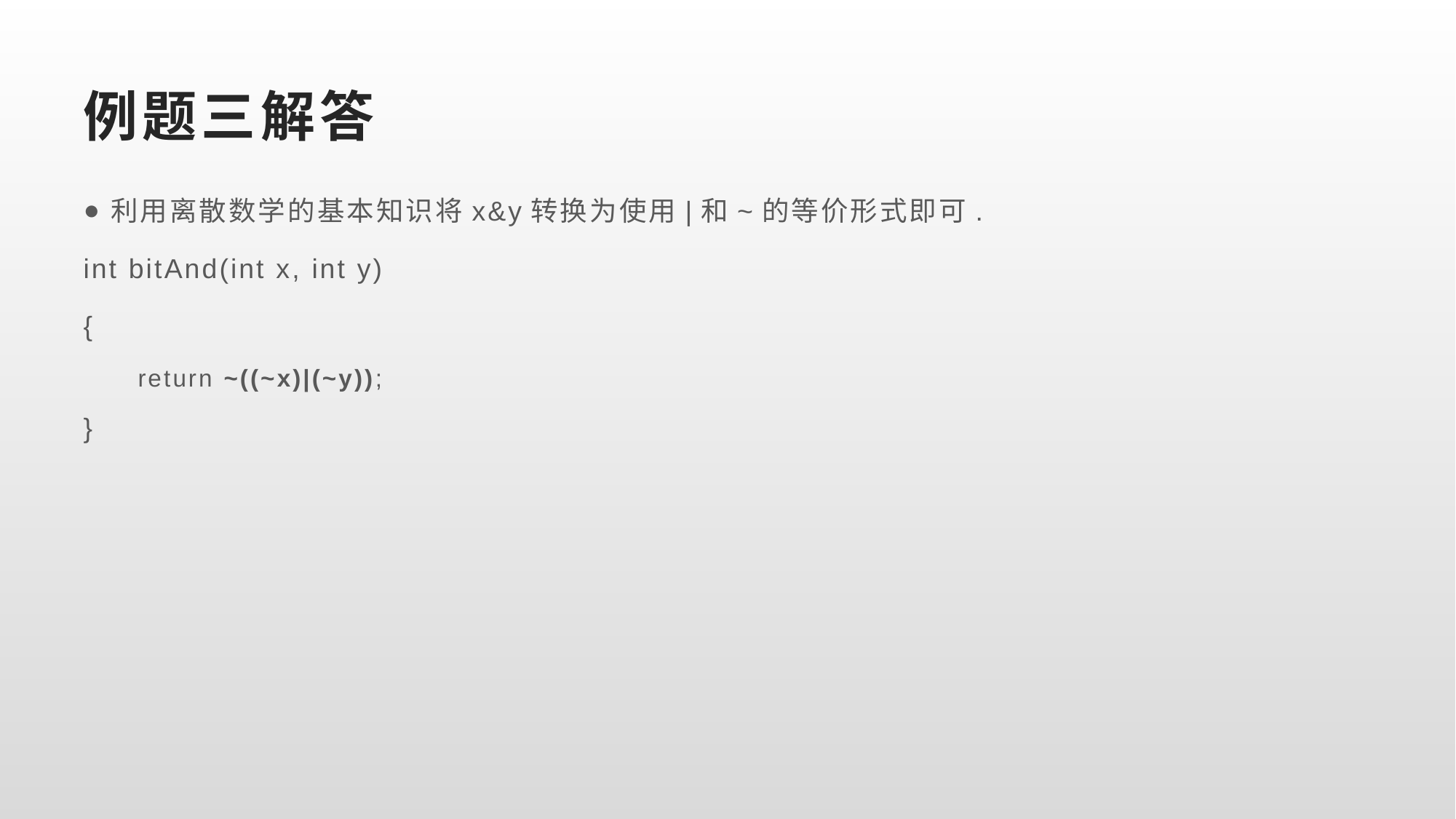

# 例题三解答
利用离散数学的基本知识将x&y转换为使用|和~的等价形式即可.
int bitAnd(int x, int y)
{
return ~((~x)|(~y));
}